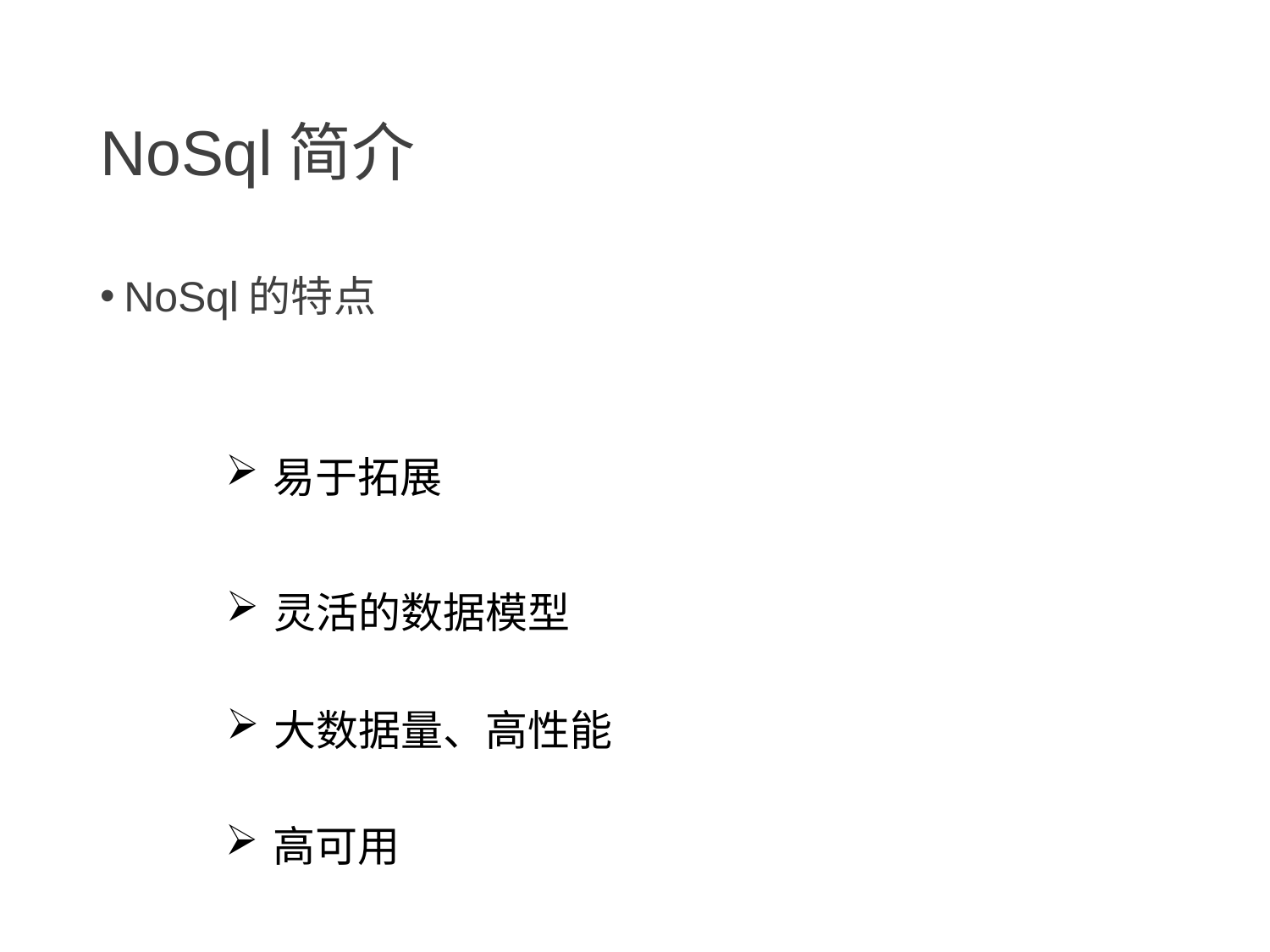

# NoSql简介
NoSql的特点
易于拓展
灵活的数据模型
大数据量、高性能
高可用